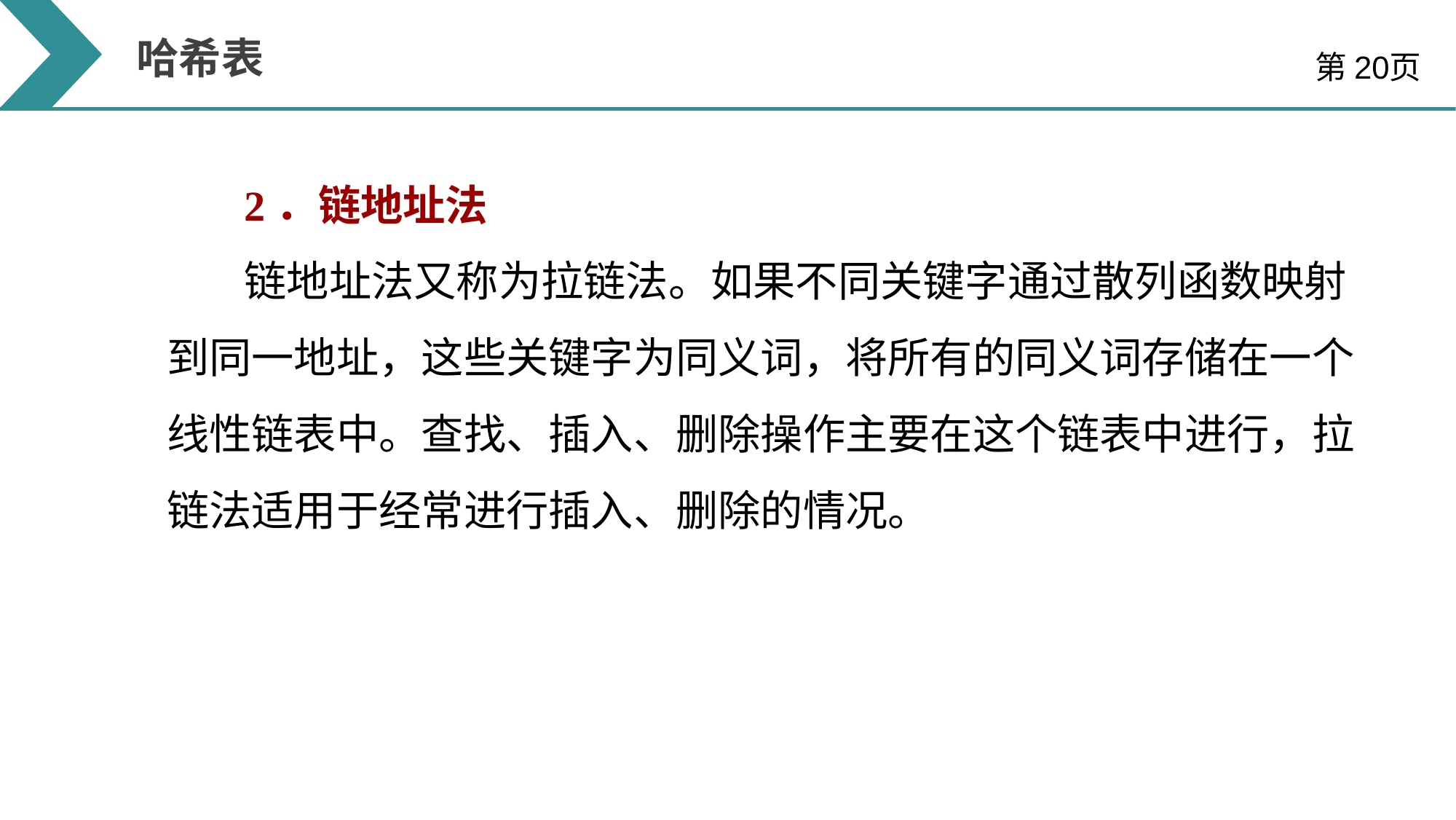

哈希表
第20页
2．链地址法
链地址法又称为拉链法。如果不同关键字通过散列函数映射到同一地址，这些关键字为同义词，将所有的同义词存储在一个线性链表中。查找、插入、删除操作主要在这个链表中进行，拉链法适用于经常进行插入、删除的情况。